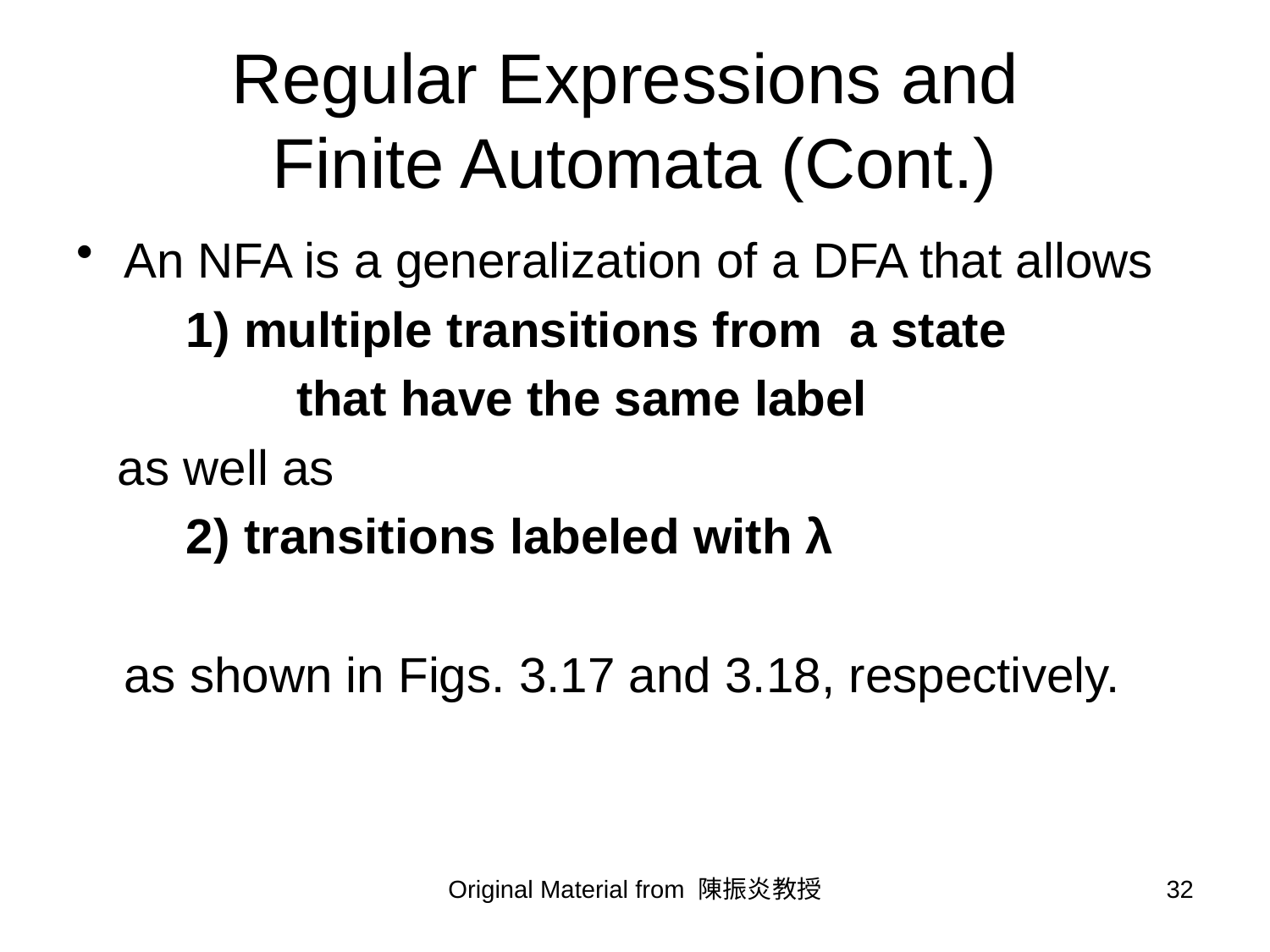

# Regular Expressions and Finite Automata (Cont.)
An NFA is a generalization of a DFA that allows
        1) multiple transitions from  a state
                that have the same label
   as well as
        2) transitions labeled with λ

	as shown in Figs. 3.17 and 3.18, respectively.

Original Material from 陳振炎教授
32